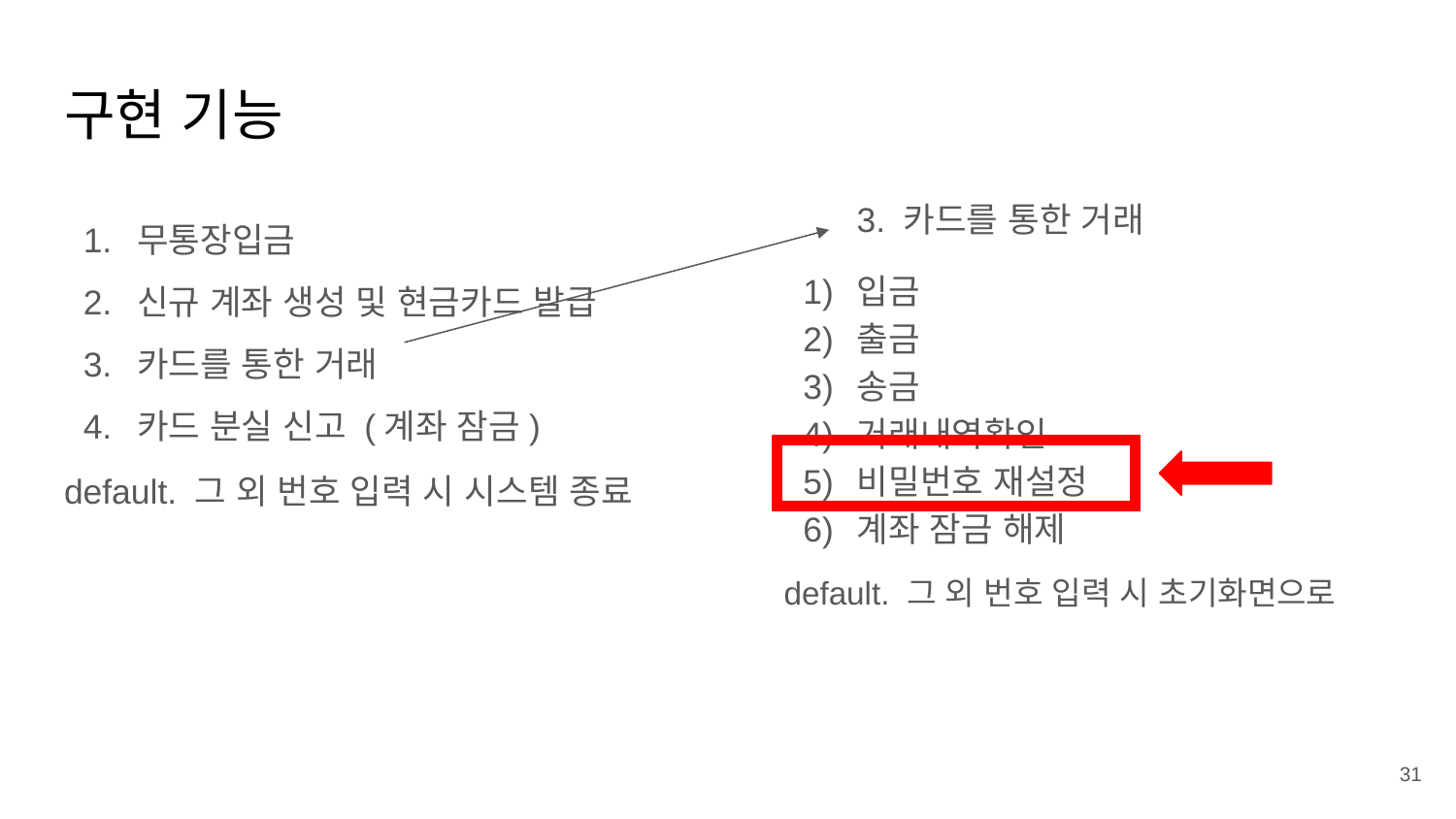

# 구현 기능
무통장입금
신규 계좌 생성 및 현금카드 발급
카드를 통한 거래
카드 분실 신고 (계좌 잠금)
default. 그 외 번호 입력 시 시스템 종료

3. 카드를 통한 거래
입금
출금
송금
거래내역확인
비밀번호 재설정
계좌 잠금 해제
default. 그 외 번호 입력 시 초기화면으로

31